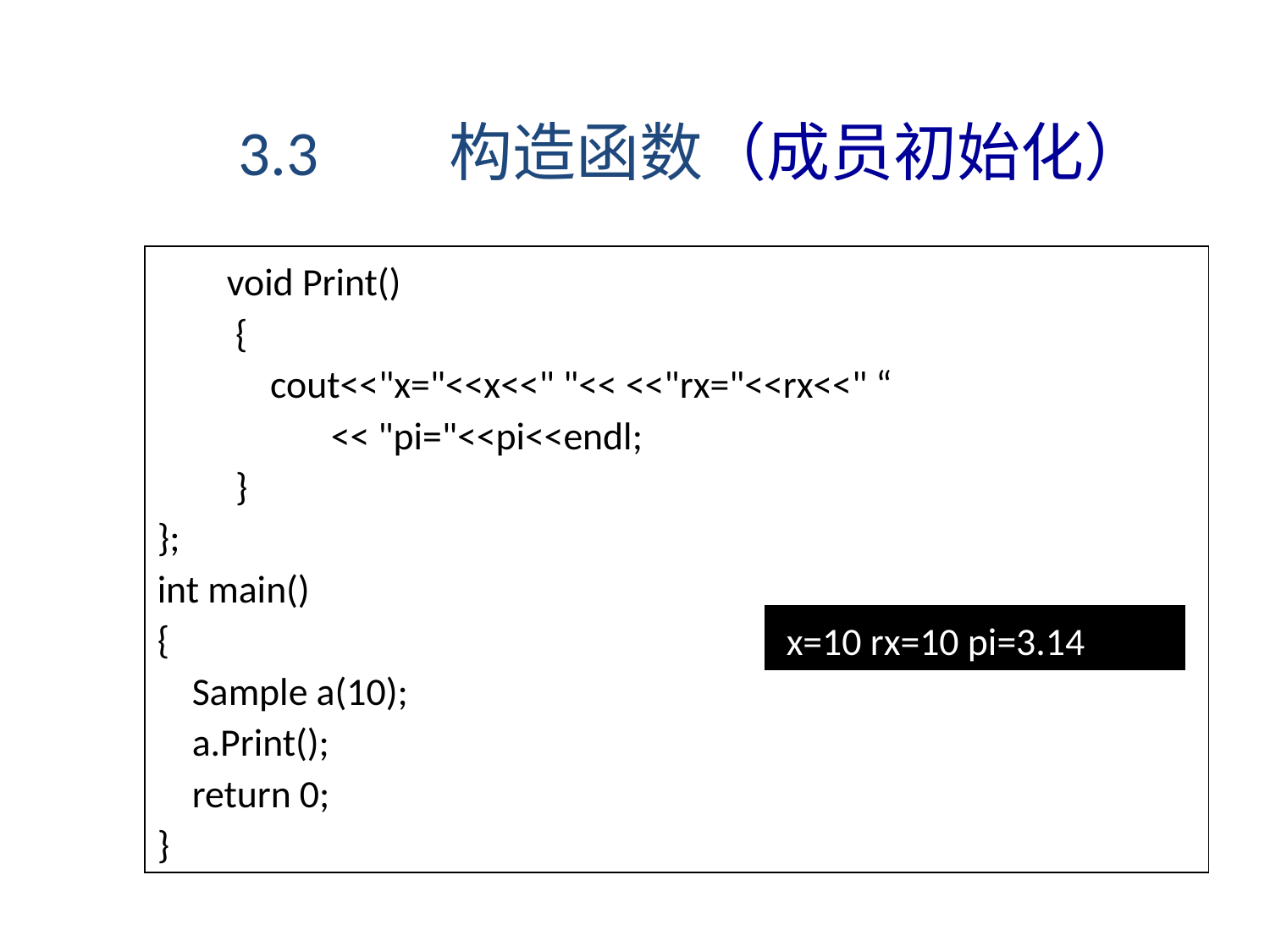

3.3        构造函数（成员初始化）
        void Print()
         {
             cout<<"x="<<x<<" "<< <<"rx="<<rx<<" “
                    << "pi="<<pi<<endl;
         }
};
int main()
{
    Sample a(10);
    a.Print();
    return 0;
}
 x=10 rx=10 pi=3.14